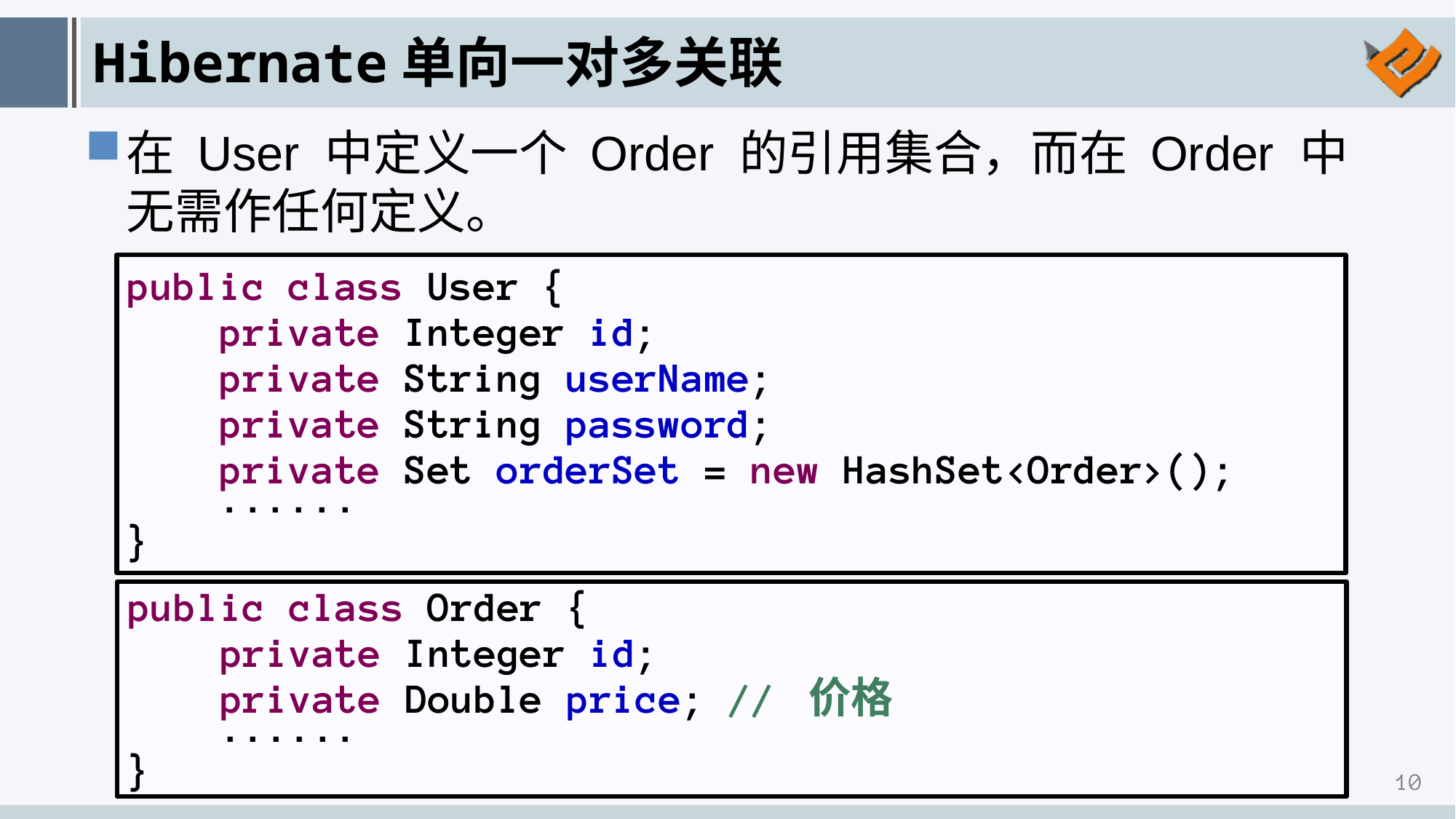

# Hibernate单向一对多关联
在 User 中定义一个 Order 的引用集合，而在 Order 中无需作任何定义。
public class User {
    private Integer id;
    private String userName;
    private String password;
    private Set orderSet = new HashSet<Order>();
    ......
}
public class Order {
    private Integer id;
    private Double price; // 价格
    ......
}